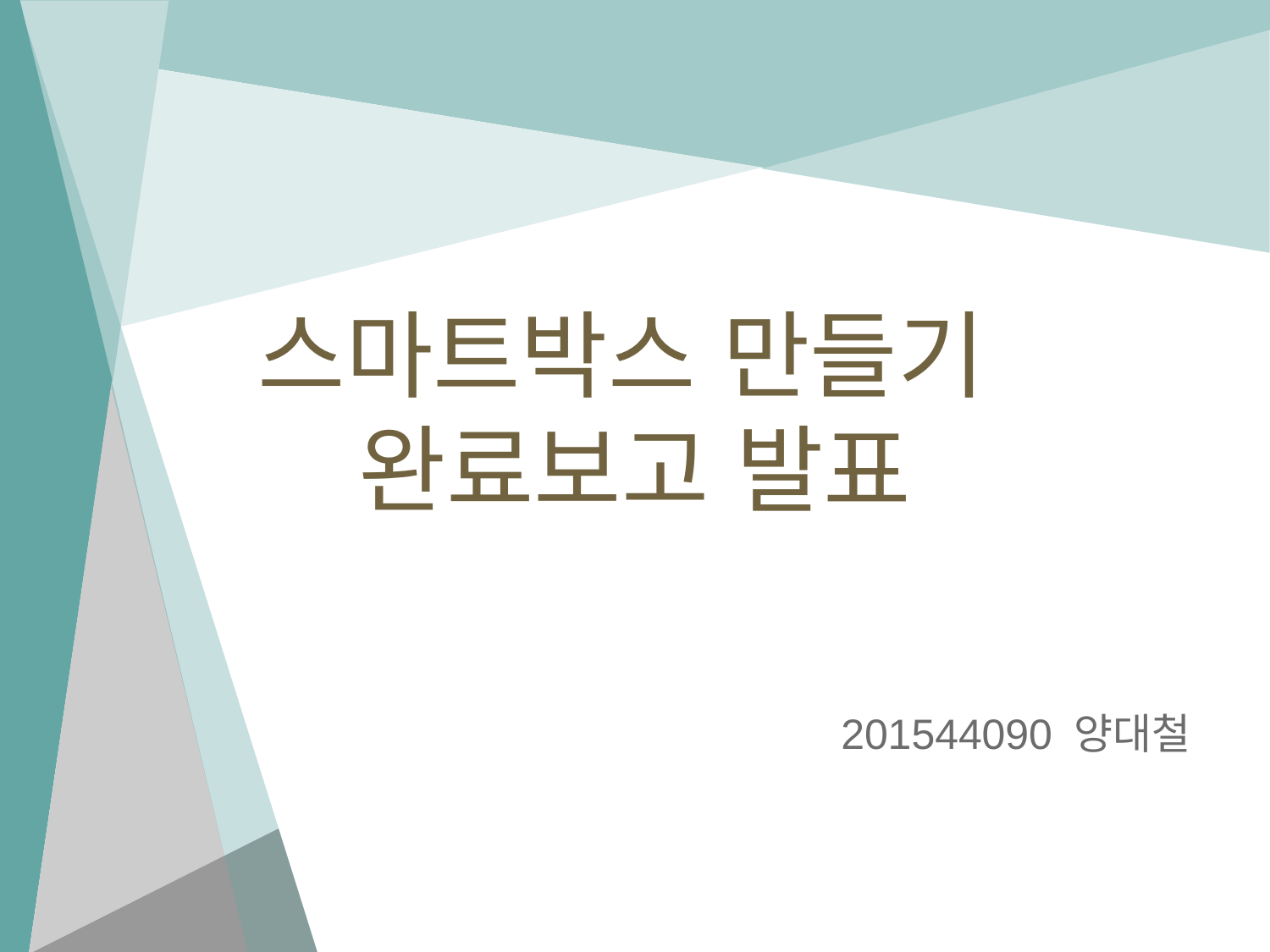

# 스마트박스 만들기
완료보고 발표
201544090 양대철